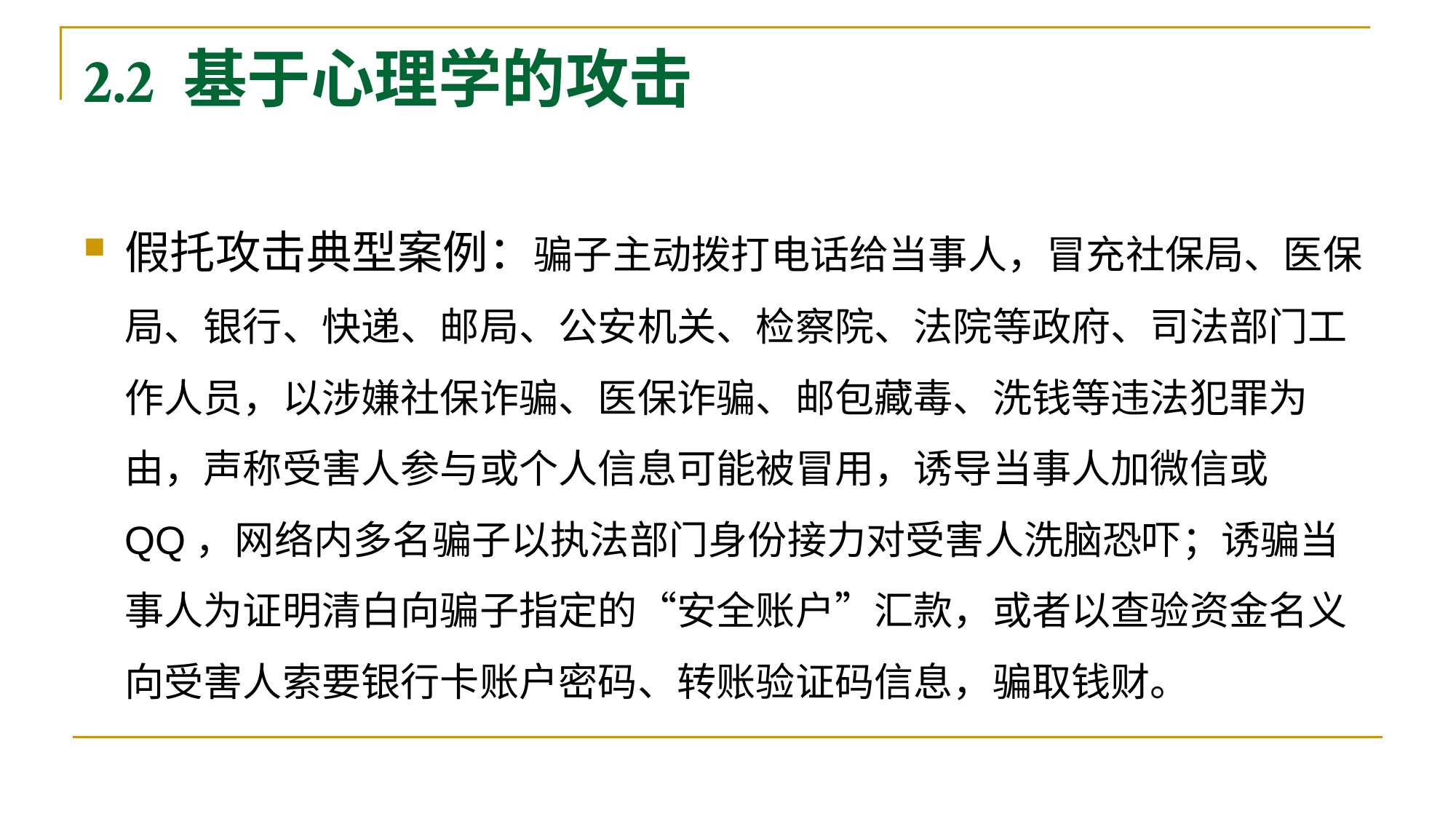

# 2.2 基于心理学的攻击
假托攻击典型案例：骗子主动拨打电话给当事人，冒充社保局、医保局、银行、快递、邮局、公安机关、检察院、法院等政府、司法部门工作人员，以涉嫌社保诈骗、医保诈骗、邮包藏毒、洗钱等违法犯罪为由，声称受害人参与或个人信息可能被冒用，诱导当事人加微信或QQ，网络内多名骗子以执法部门身份接力对受害人洗脑恐吓；诱骗当事人为证明清白向骗子指定的“安全账户”汇款，或者以查验资金名义向受害人索要银行卡账户密码、转账验证码信息，骗取钱财。